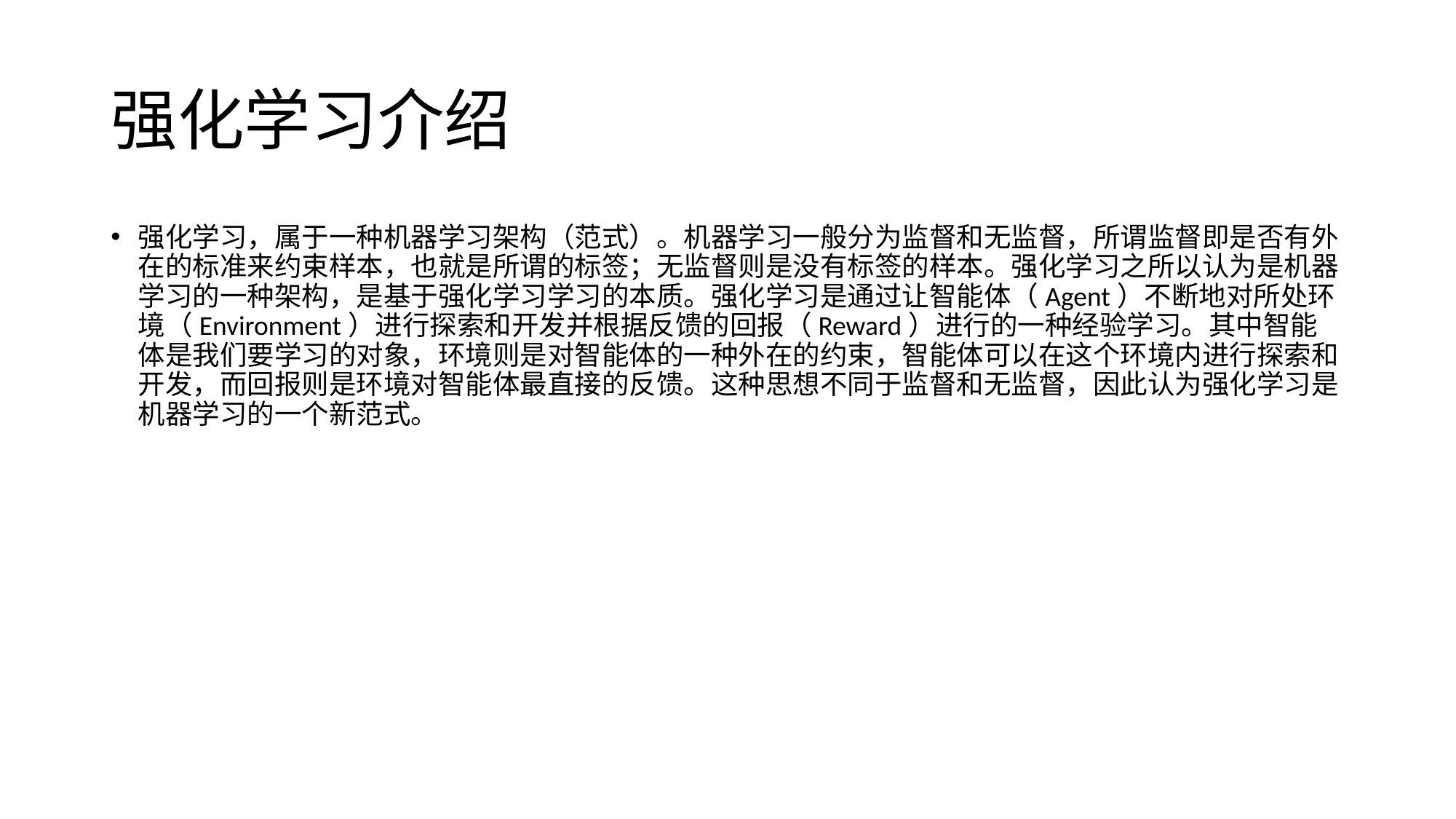

# 强化学习介绍
强化学习，属于一种机器学习架构（范式）。机器学习一般分为监督和无监督，所谓监督即是否有外在的标准来约束样本，也就是所谓的标签；无监督则是没有标签的样本。强化学习之所以认为是机器学习的一种架构，是基于强化学习学习的本质。强化学习是通过让智能体（Agent）不断地对所处环境（Environment）进行探索和开发并根据反馈的回报（Reward）进行的一种经验学习。其中智能体是我们要学习的对象，环境则是对智能体的一种外在的约束，智能体可以在这个环境内进行探索和开发，而回报则是环境对智能体最直接的反馈。这种思想不同于监督和无监督，因此认为强化学习是机器学习的一个新范式。